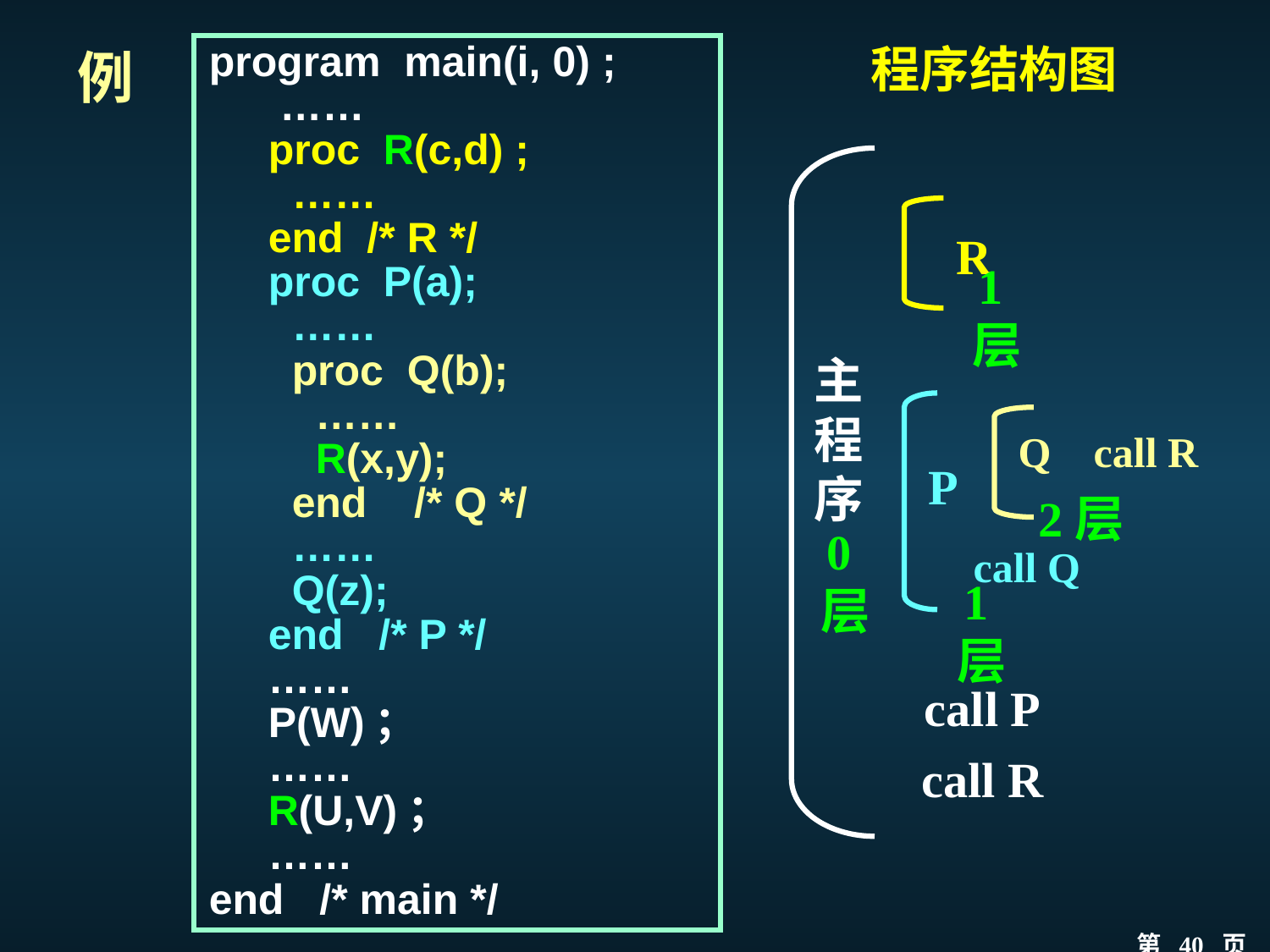

program  main(i, 0) ;
      ……
     proc  R(c,d) ;
       ……
     end  /* R */
     proc  P(a);
       ……
       proc  Q(b);
         ……
         R(x,y);
       end    /* Q */
       ……
       Q(z);
     end   /* P */
     ……
     P(W)；
     ……
     R(U,V)；
     ……
end   /* main */
程序结构图

R
主程序

Q    call R
P
call Q
call P
call R
例

1层
2层
0层
1层